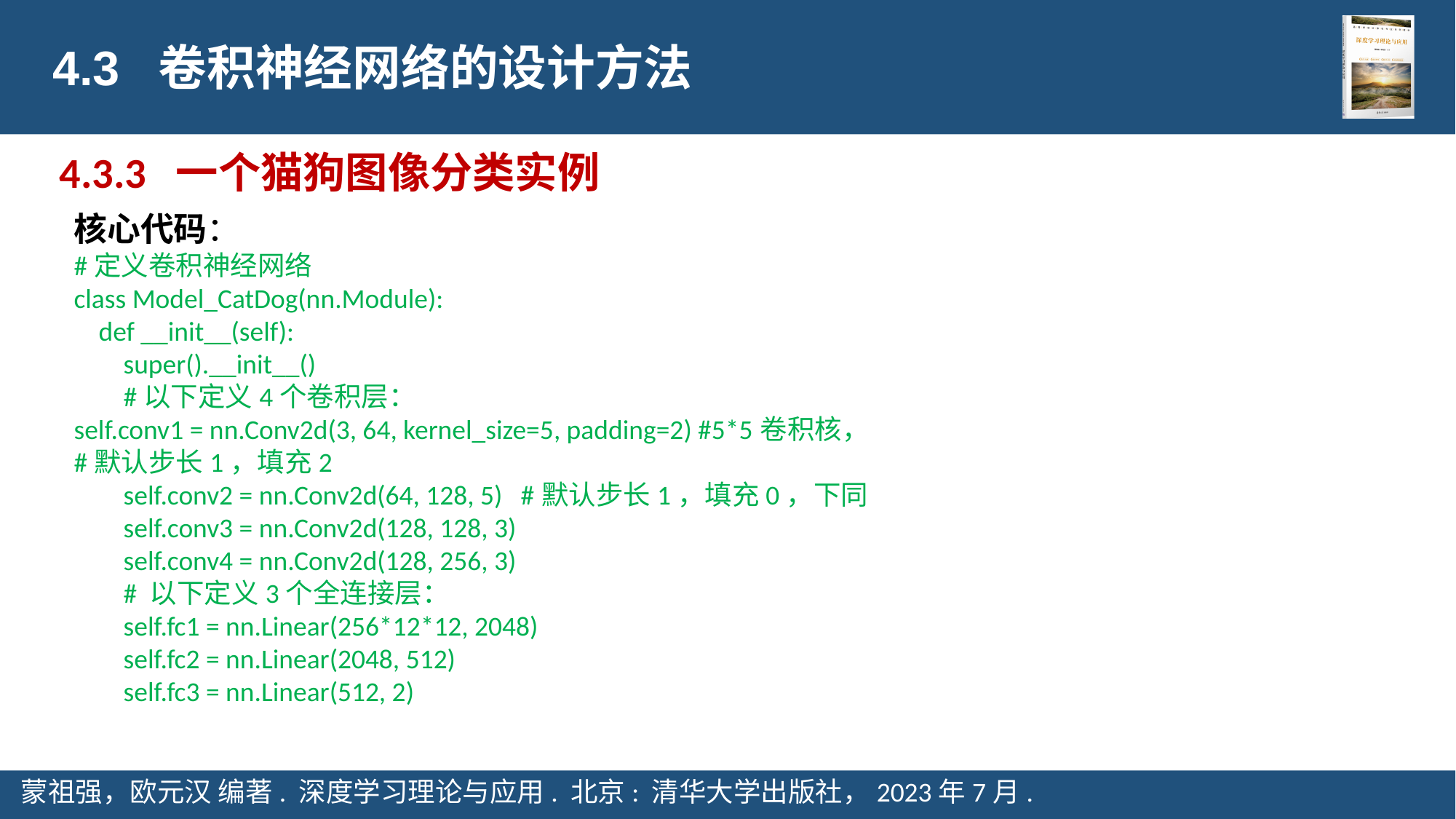

4.3  卷积神经网络的设计方法
4.3.3  一个猫狗图像分类实例
核心代码：
#定义卷积神经网络
class Model_CatDog(nn.Module):
    def __init__(self):
        super().__init__()
        #以下定义4个卷积层：
self.conv1 = nn.Conv2d(3, 64, kernel_size=5, padding=2) #5*5卷积核，
#默认步长1，填充2
        self.conv2 = nn.Conv2d(64, 128, 5)   #默认步长1，填充0，下同
        self.conv3 = nn.Conv2d(128, 128, 3)
        self.conv4 = nn.Conv2d(128, 256, 3)
        # 以下定义3个全连接层：
        self.fc1 = nn.Linear(256*12*12, 2048)
        self.fc2 = nn.Linear(2048, 512)
        self.fc3 = nn.Linear(512, 2)